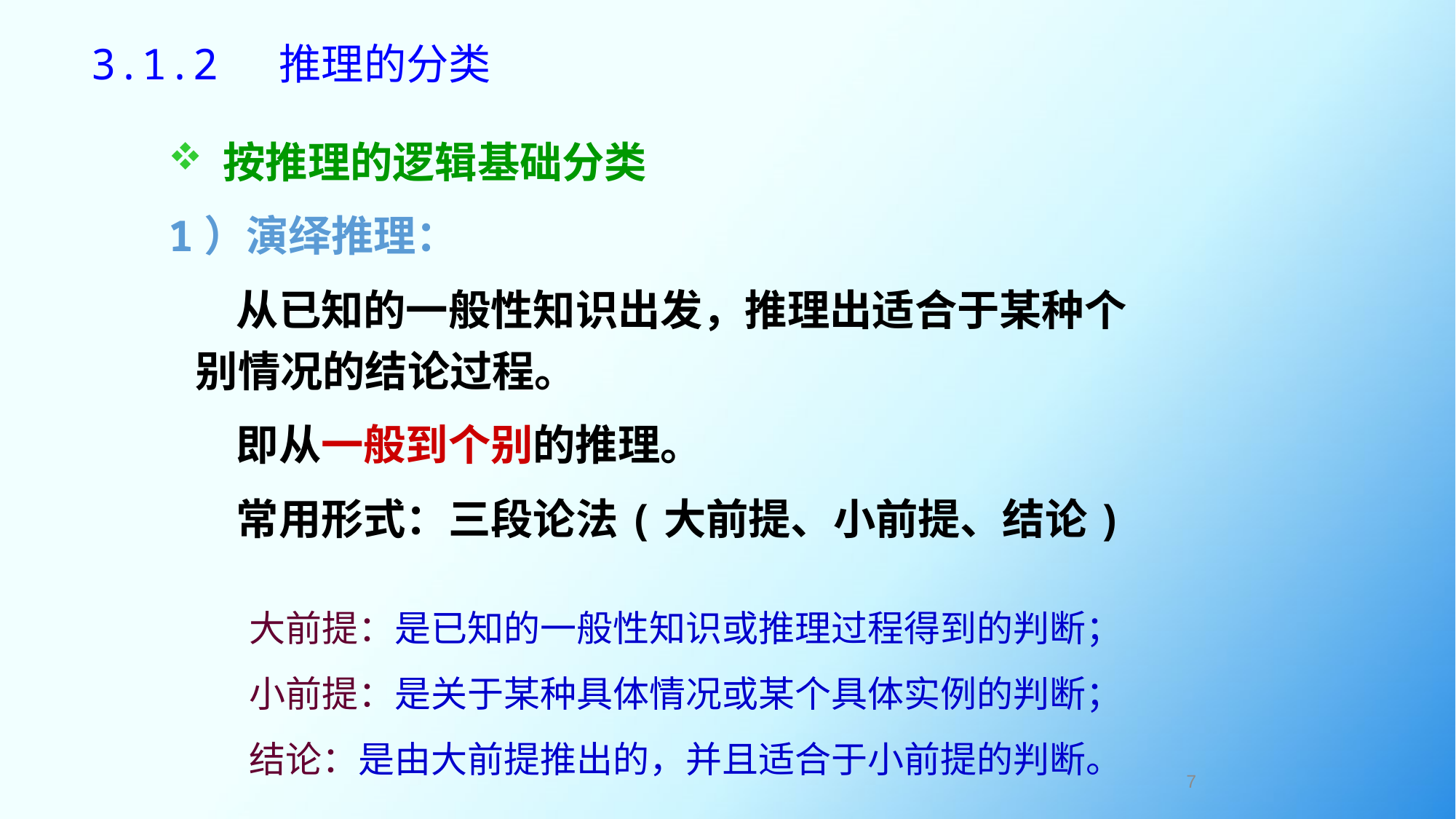

# 3.1.2  推理的分类
 按推理的逻辑基础分类
1）演绎推理：
      从已知的一般性知识出发，推理出适合于某种个别情况的结论过程。
      即从一般到个别的推理。
      常用形式：三段论法(大前提、小前提、结论)
大前提：是已知的一般性知识或推理过程得到的判断；
小前提：是关于某种具体情况或某个具体实例的判断；
结论：是由大前提推出的，并且适合于小前提的判断。
7